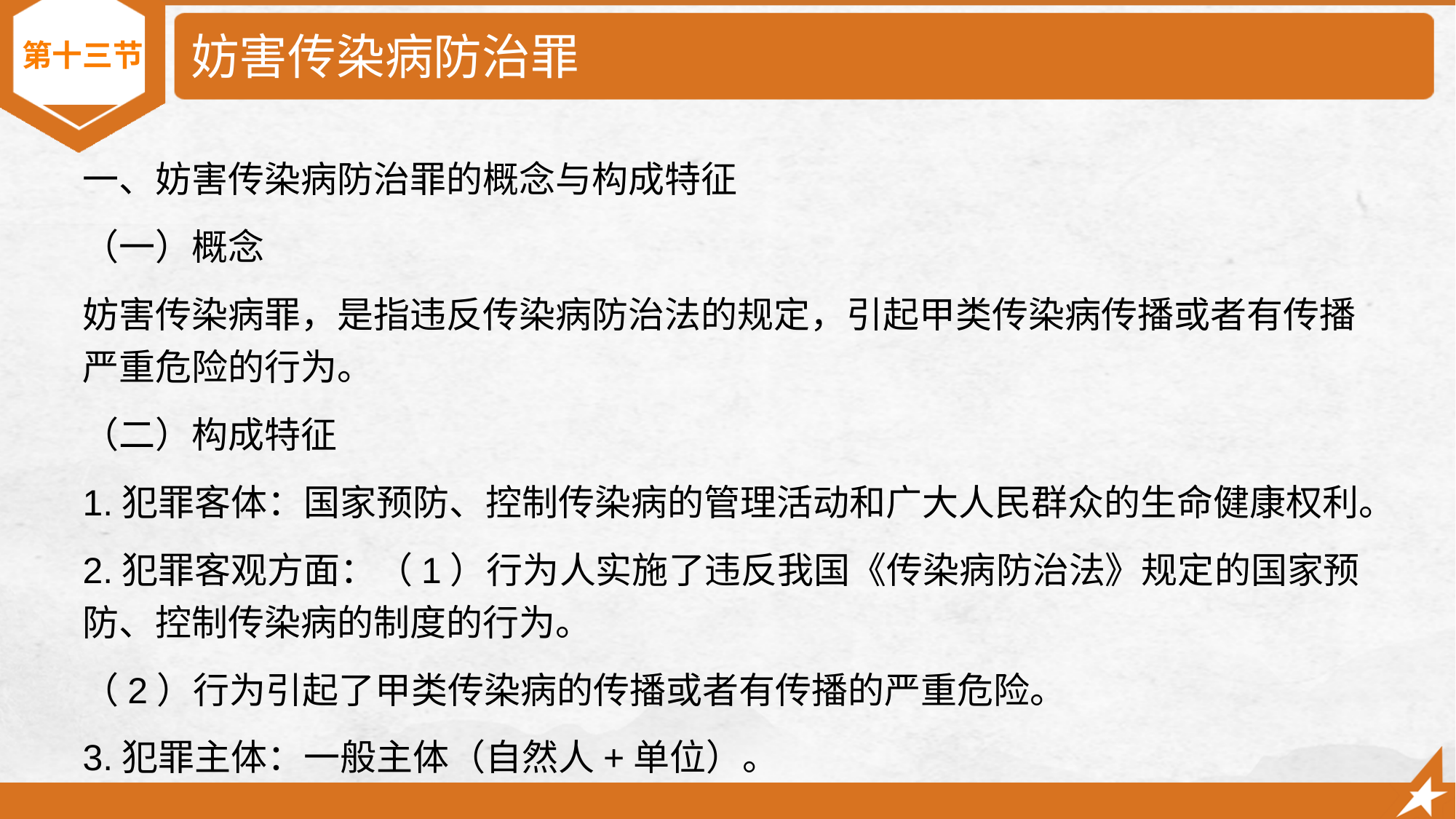

# 妨害传染病防治罪
第十三节
一、妨害传染病防治罪的概念与构成特征
（一）概念
妨害传染病罪，是指违反传染病防治法的规定，引起甲类传染病传播或者有传播严重危险的行为。
（二）构成特征
1.犯罪客体：国家预防、控制传染病的管理活动和广大人民群众的生命健康权利。
2.犯罪客观方面：（1）行为人实施了违反我国《传染病防治法》规定的国家预防、控制传染病的制度的行为。
（2）行为引起了甲类传染病的传播或者有传播的严重危险。
3.犯罪主体：一般主体（自然人+单位）。